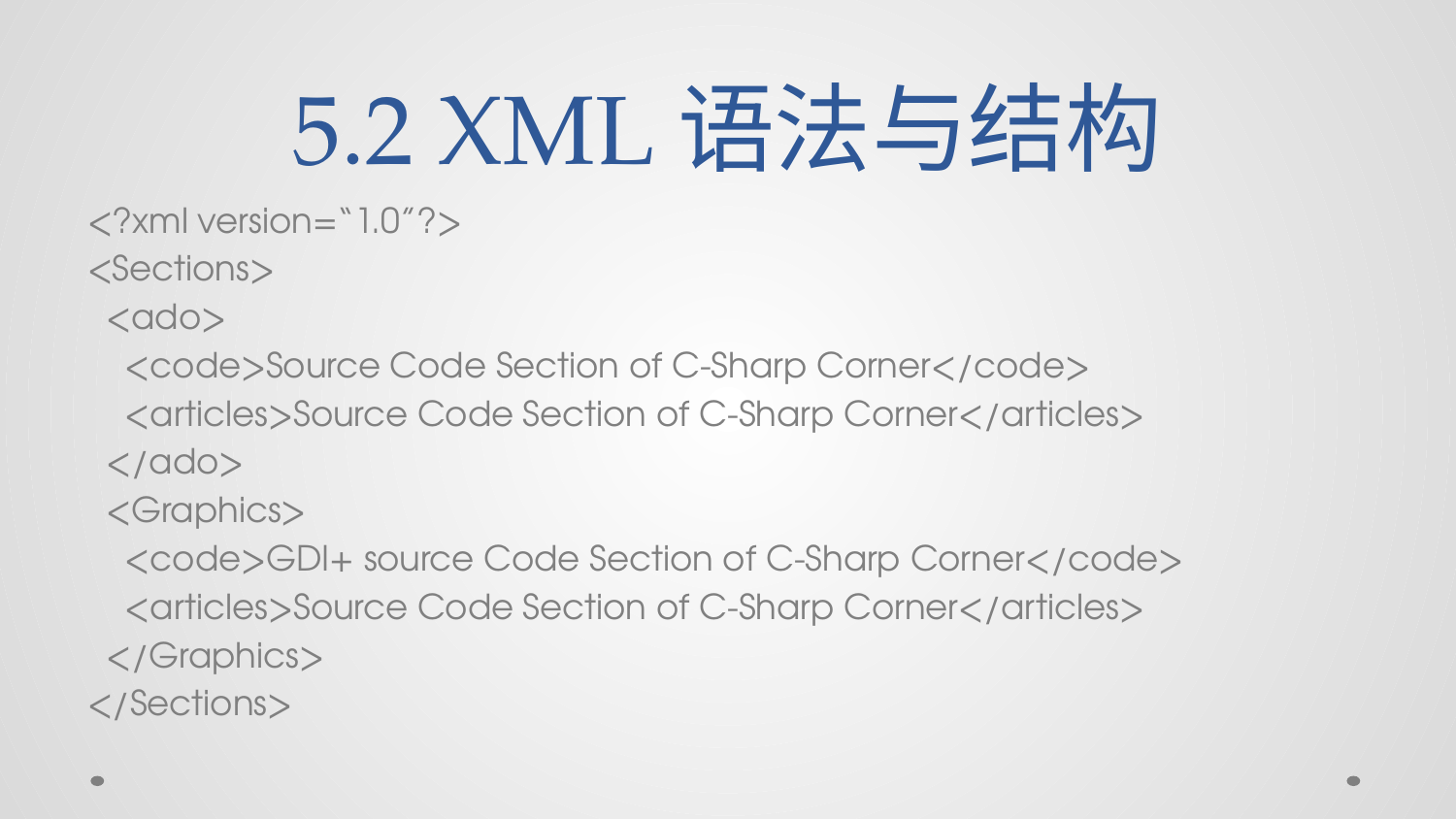

# 5.2 XML语法与结构
<?xml version=“1.0”?>
<Sections>
  <ado>
    <code>Source Code Section of C-Sharp Corner</code>
    <articles>Source Code Section of C-Sharp Corner</articles>
  </ado>
  <Graphics>
    <code>GDI+ source Code Section of C-Sharp Corner</code>
    <articles>Source Code Section of C-Sharp Corner</articles>
  </Graphics>
</Sections>